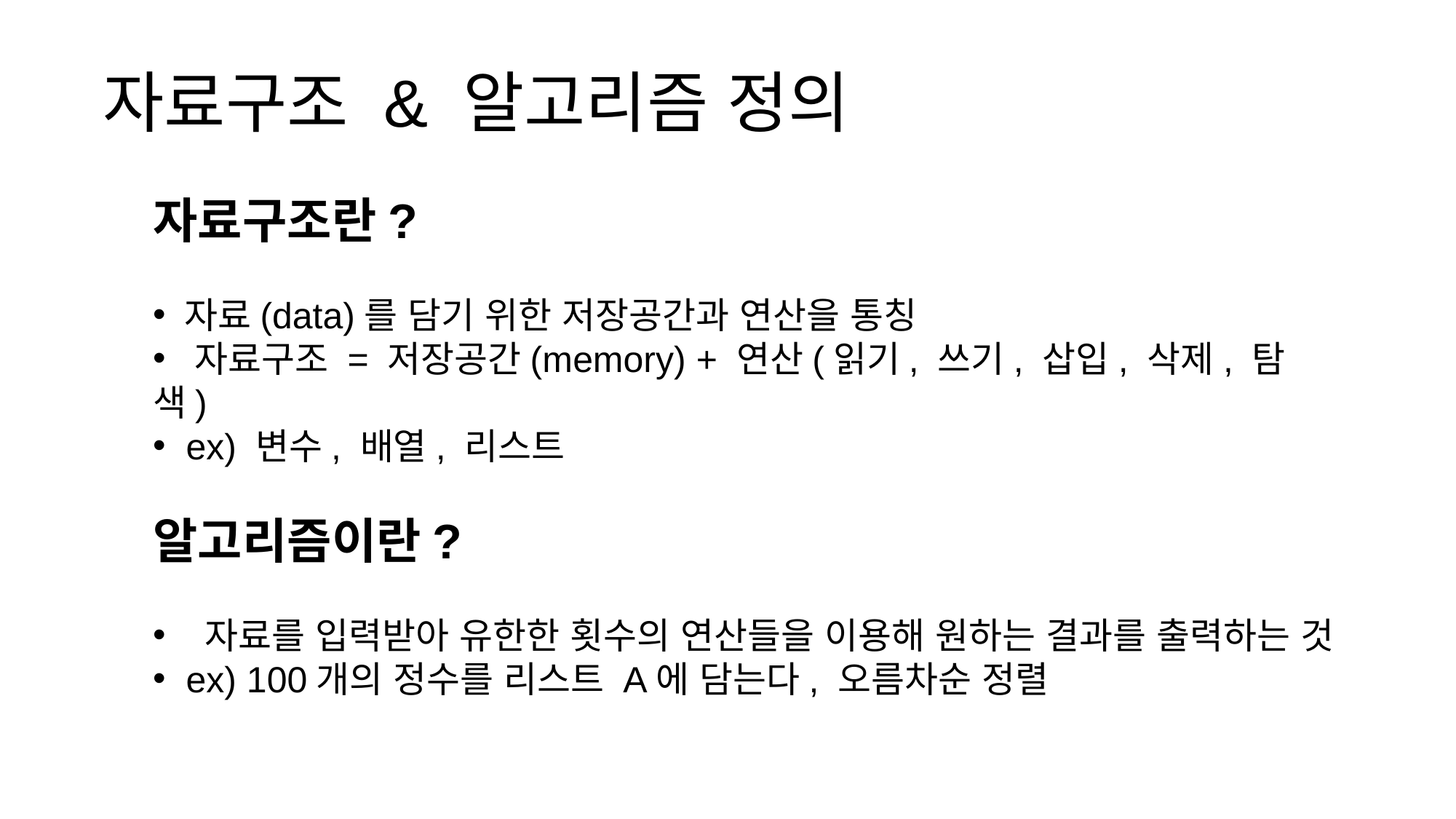

# 자료구조 & 알고리즘 정의
자료구조란?

 자료(data)를 담기 위한 저장공간과 연산을 통칭
  자료구조 = 저장공간(memory) + 연산(읽기, 쓰기, 삽입, 삭제, 탐색)
  ex) 변수, 배열, 리스트

알고리즘이란?

   자료를 입력받아 유한한 횟수의 연산들을 이용해 원하는 결과를 출력하는 것
  ex) 100개의 정수를 리스트 A에 담는다, 오름차순 정렬